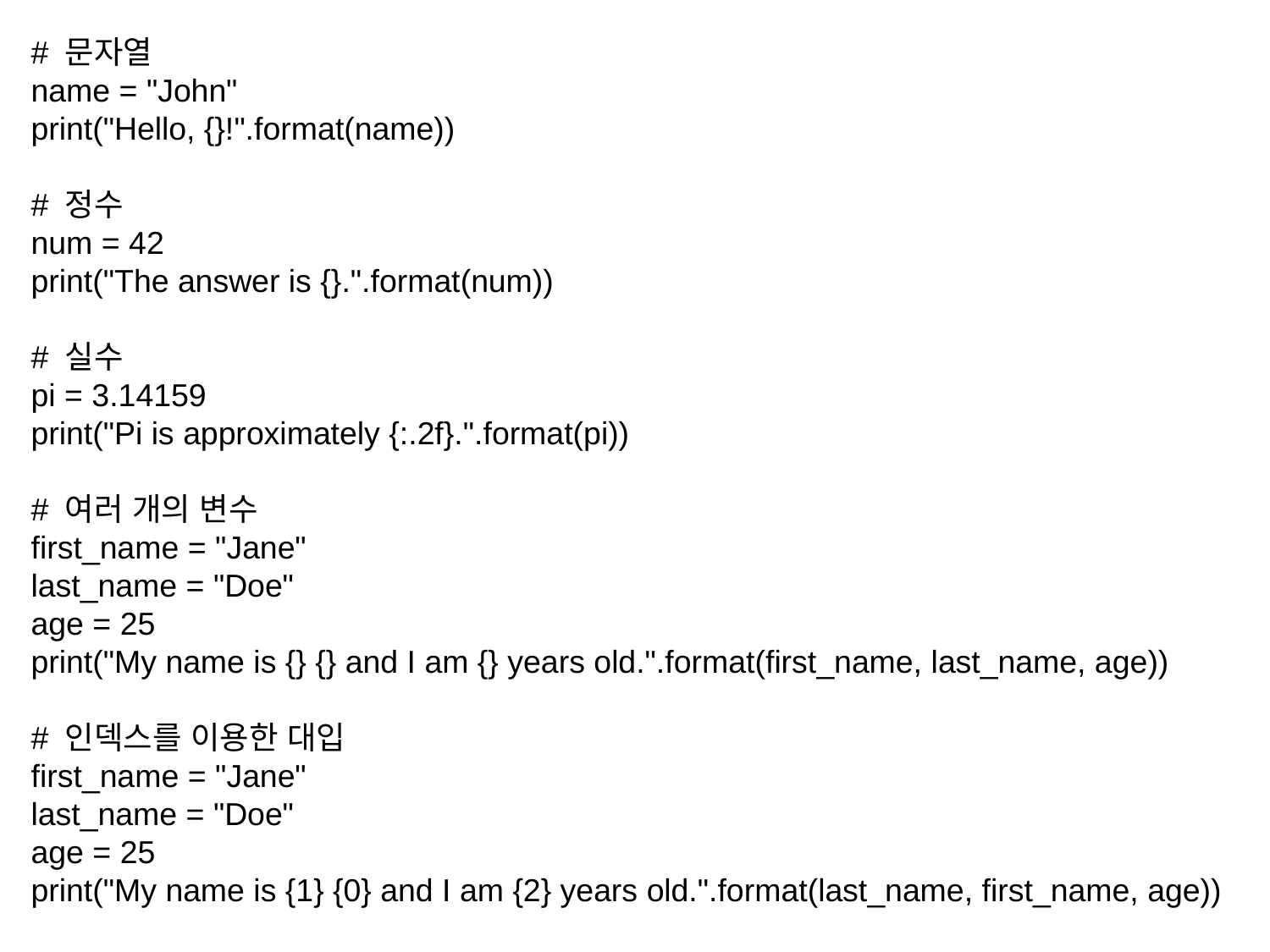

# 문자열
name = "John"
print("Hello, {}!".format(name))

# 정수
num = 42
print("The answer is {}.".format(num))

# 실수
pi = 3.14159
print("Pi is approximately {:.2f}.".format(pi))

# 여러 개의 변수
first_name = "Jane"
last_name = "Doe"
age = 25
print("My name is {} {} and I am {} years old.".format(first_name, last_name, age))

# 인덱스를 이용한 대입
first_name = "Jane"
last_name = "Doe"
age = 25
print("My name is {1} {0} and I am {2} years old.".format(last_name, first_name, age))